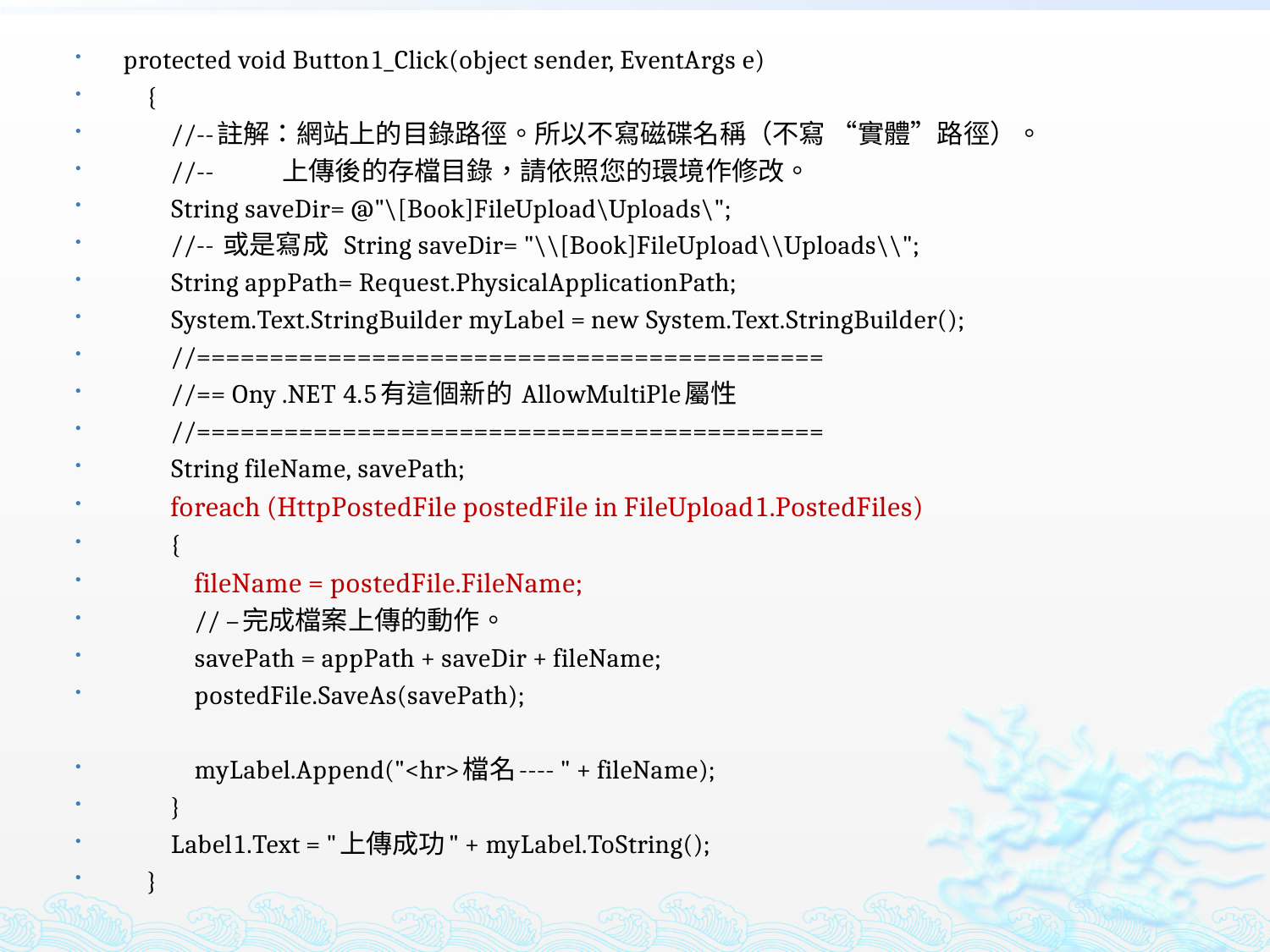

protected void Button1_Click(object sender, EventArgs e)
    {
        //--註解：網站上的目錄路徑。所以不寫磁碟名稱（不寫 “實體”路徑）。
        //--           上傳後的存檔目錄，請依照您的環境作修改。
        String saveDir= @"\[Book]FileUpload\Uploads\";
        //-- 或是寫成  String saveDir= "\\[Book]FileUpload\\Uploads\\";
        String appPath= Request.PhysicalApplicationPath;
        System.Text.StringBuilder myLabel = new System.Text.StringBuilder();
        //===========================================
        //== Ony .NET 4.5有這個新的 AllowMultiPle屬性
        //===========================================
        String fileName, savePath;
        foreach (HttpPostedFile postedFile in FileUpload1.PostedFiles)
        {
            fileName = postedFile.FileName;
            // –完成檔案上傳的動作。
            savePath = appPath + saveDir + fileName;
            postedFile.SaveAs(savePath);

            myLabel.Append("<hr>檔名---- " + fileName);
        }
        Label1.Text = "上傳成功" + myLabel.ToString();
    }